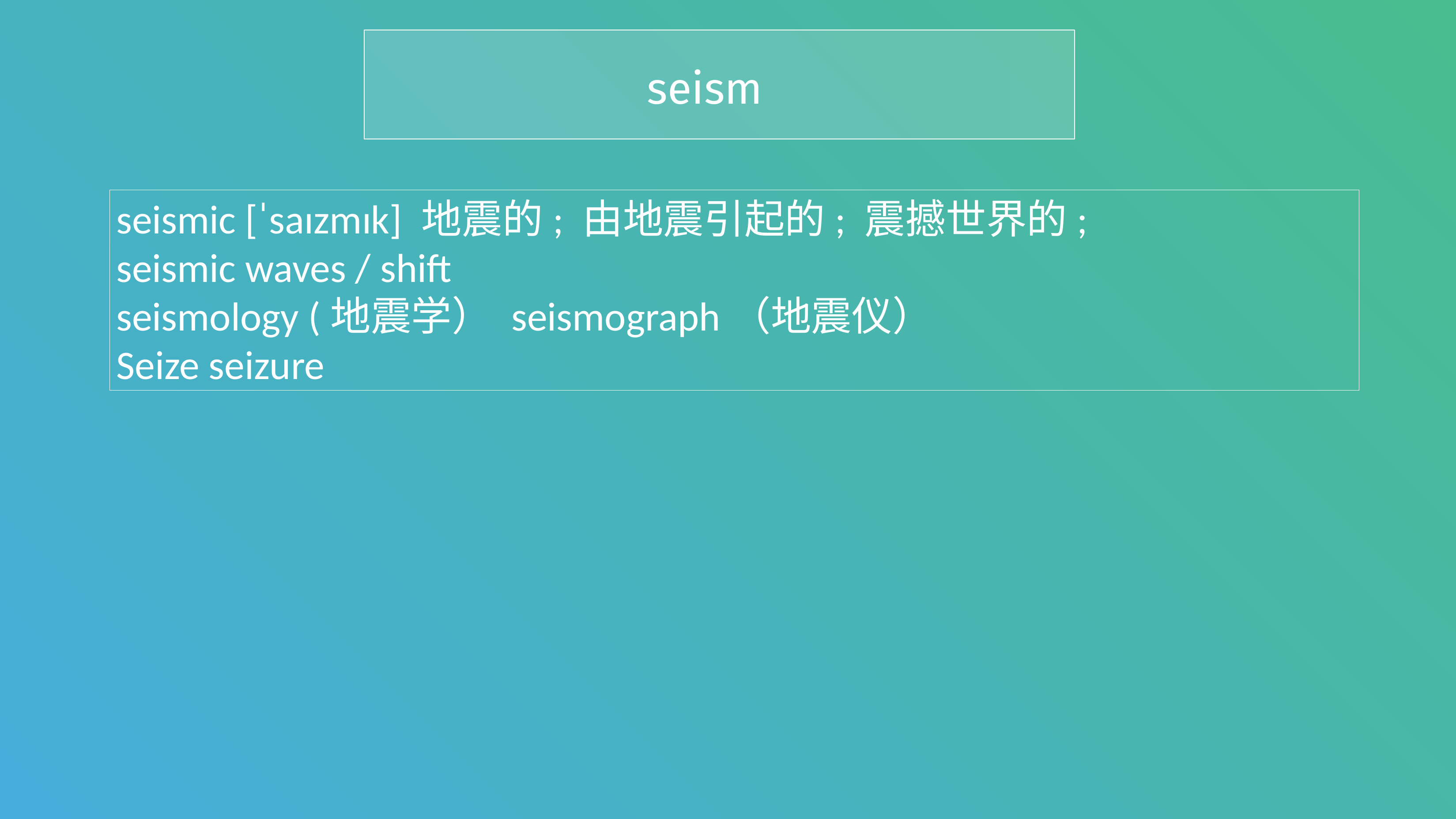

seism
seismic [ˈsaɪzmɪk] 地震的; 由地震引起的; 震撼世界的;
seismic waves / shift
seismology (地震学） seismograph（地震仪）
Seize seizure